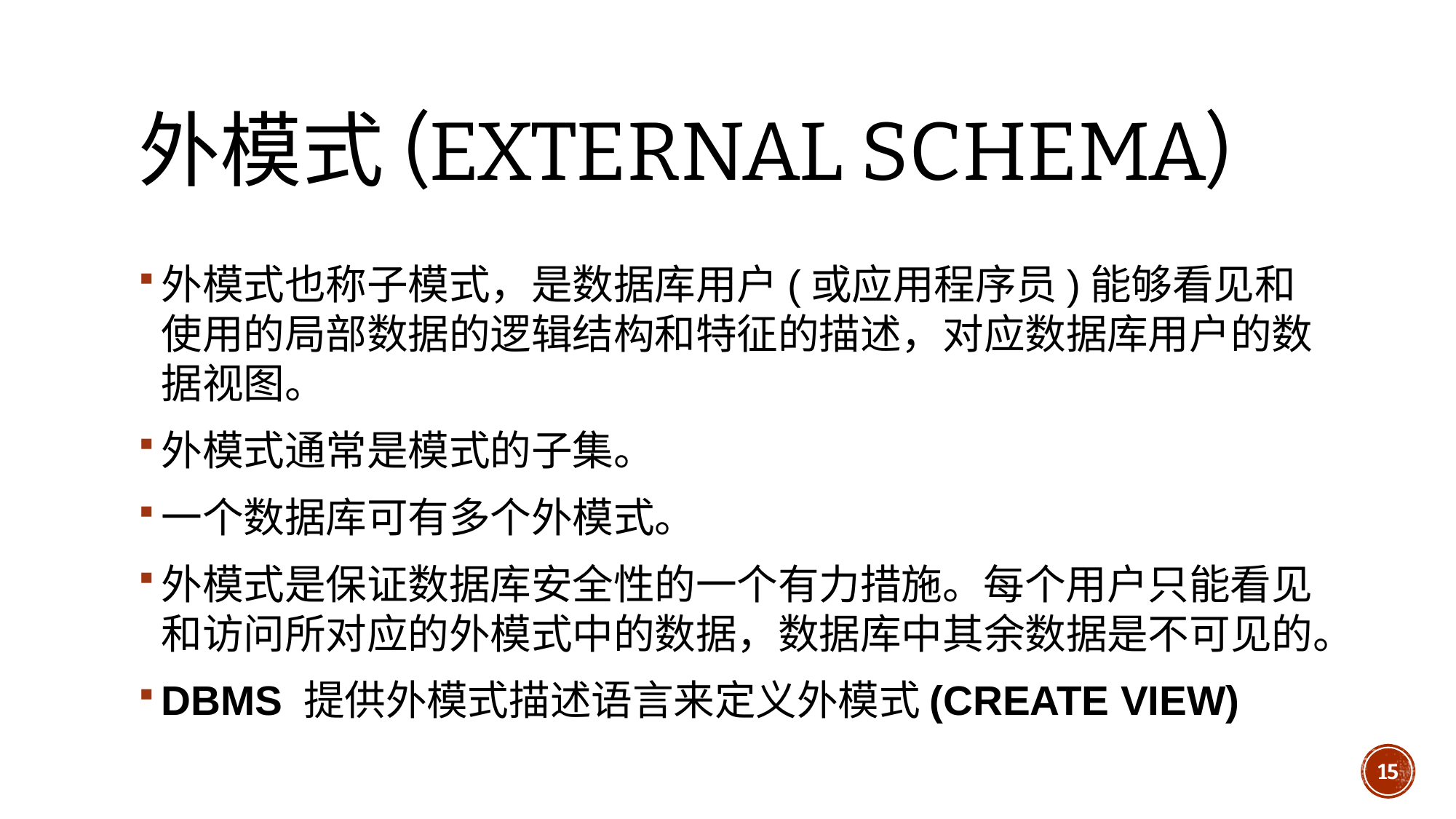

# 外模式(External Schema)
外模式也称子模式，是数据库用户(或应用程序员)能够看见和使用的局部数据的逻辑结构和特征的描述，对应数据库用户的数据视图。
外模式通常是模式的子集。
一个数据库可有多个外模式。
外模式是保证数据库安全性的一个有力措施。每个用户只能看见和访问所对应的外模式中的数据，数据库中其余数据是不可见的。
DBMS 提供外模式描述语言来定义外模式(CREATE VIEW)

15